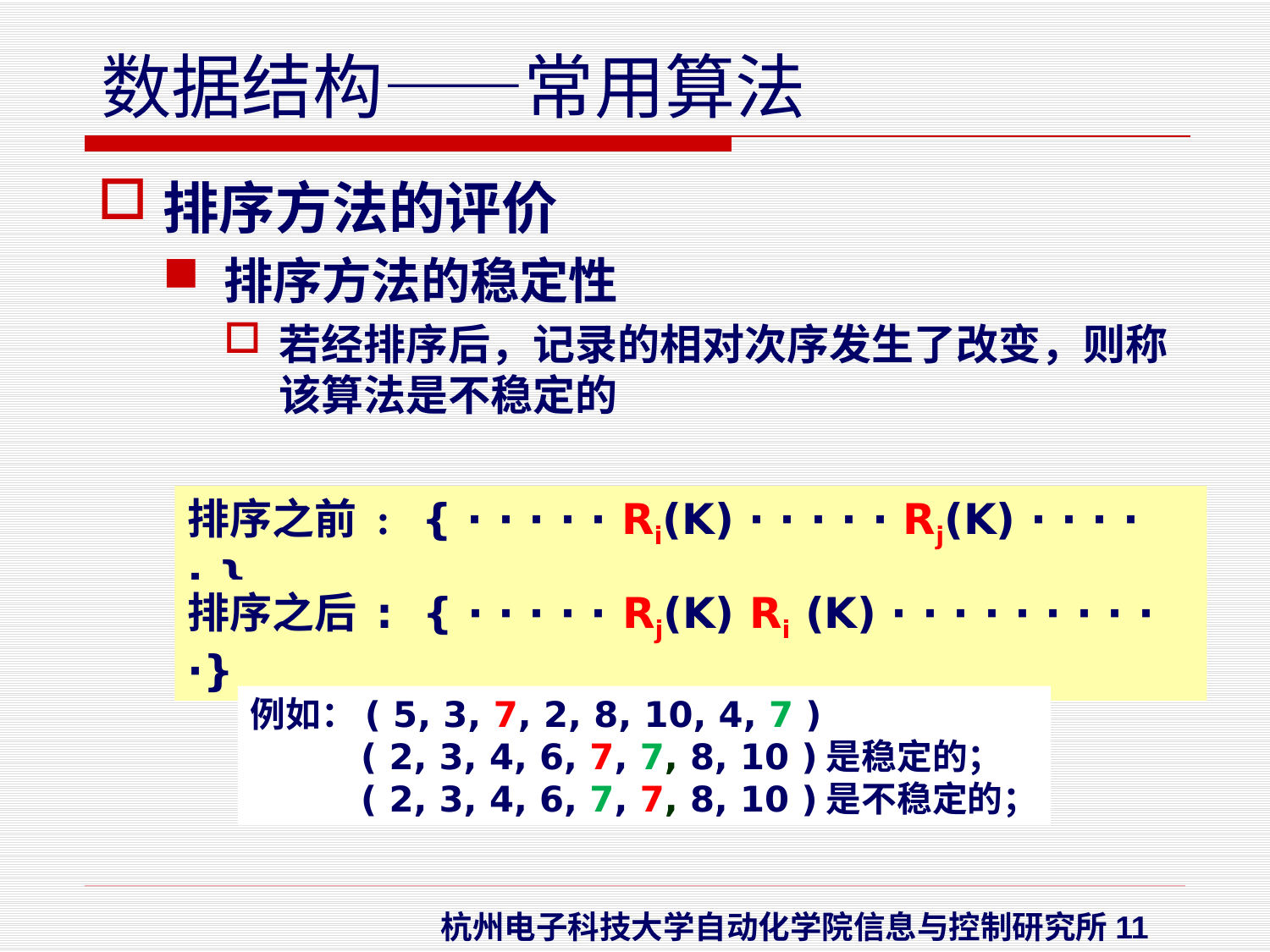

排序方法的评价
排序方法的稳定性
若经排序后，记录的相对次序发生了改变，则称该算法是不稳定的
排序之前 :   { · · · · · Ri(K) · · · · · Rj(K) · · · · · }
排序之后 :  { · · · · · Rj(K) Ri (K) · · · · · · · · · ·}
例如：( 5, 3, 7, 2, 8, 10, 4, 7 )
         ( 2, 3, 4, 6, 7, 7, 8, 10 )是稳定的；
         ( 2, 3, 4, 6, 7, 7, 8, 10 )是不稳定的；